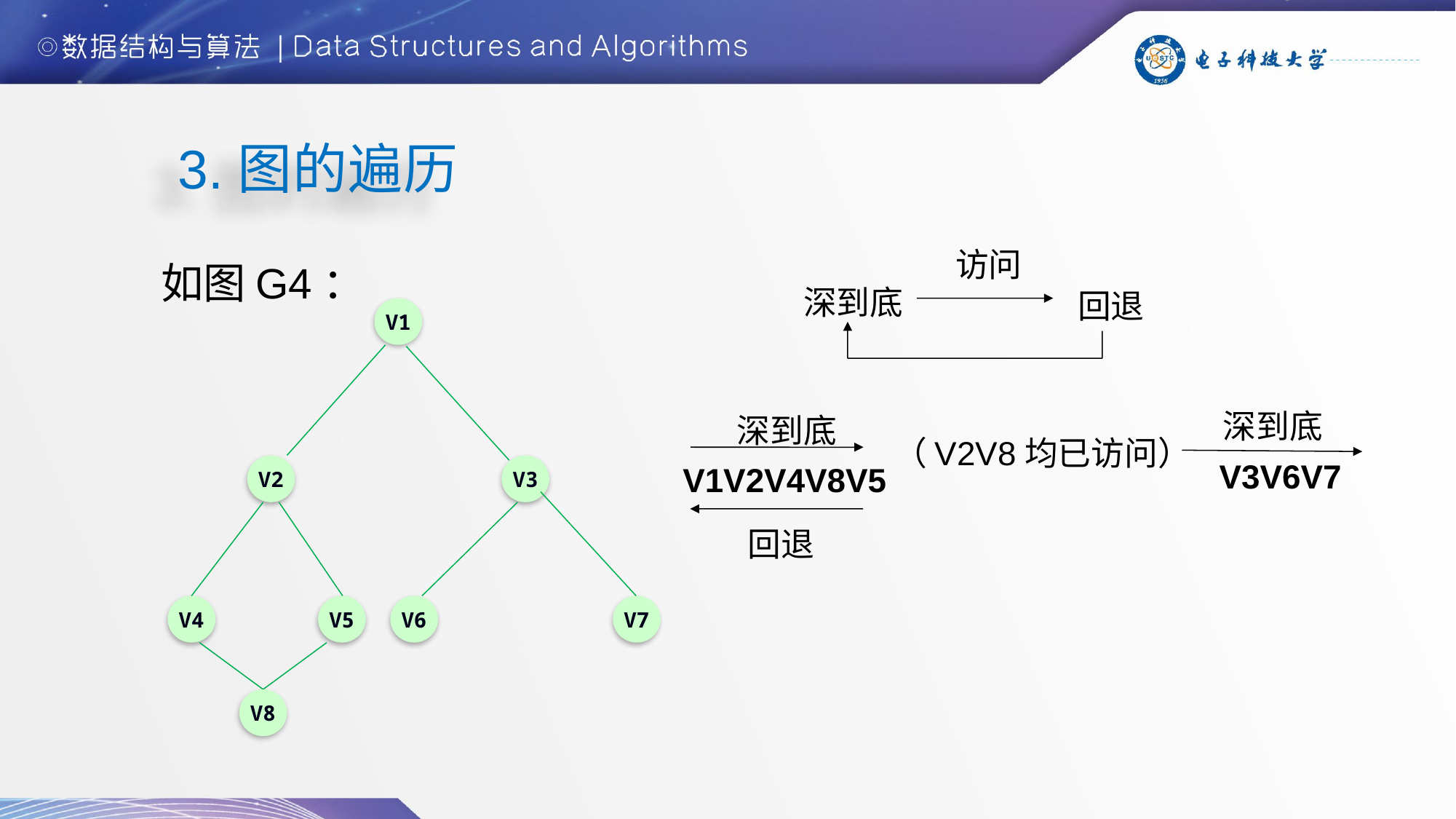

# 3.图的遍历
访问
深到底
回退

如图G4：
V1

V2
V3

V4
V5
V6
V7

V8

深到底

V3V6V7
深到底
V1V2V4V8V5

（V2V8均已访问）

回退